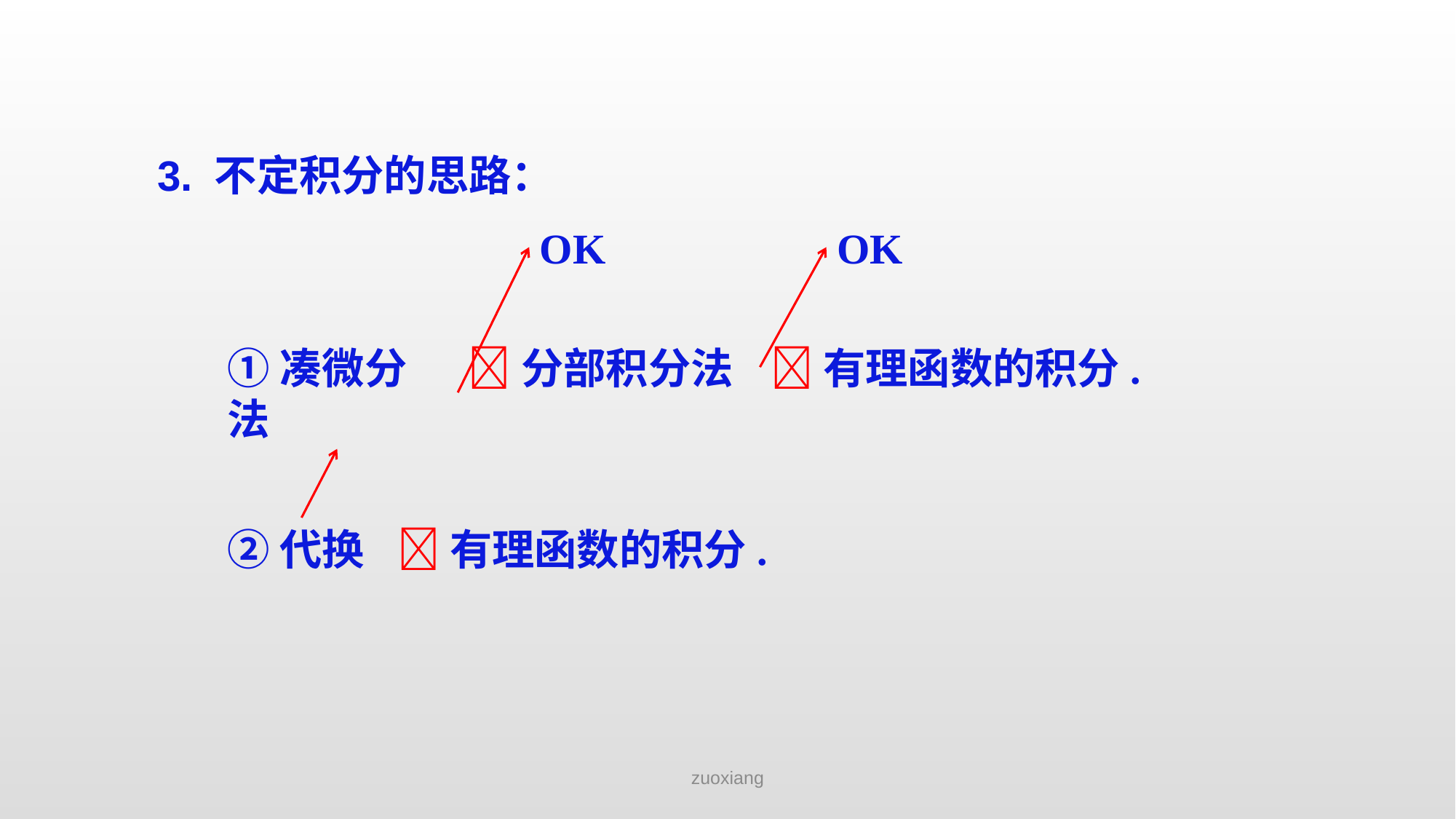

3. 不定积分的思路：
OK
OK
①凑微分法
→分部积分法
→有理函数的积分.
②代换
→有理函数的积分.

zuoxiang
119